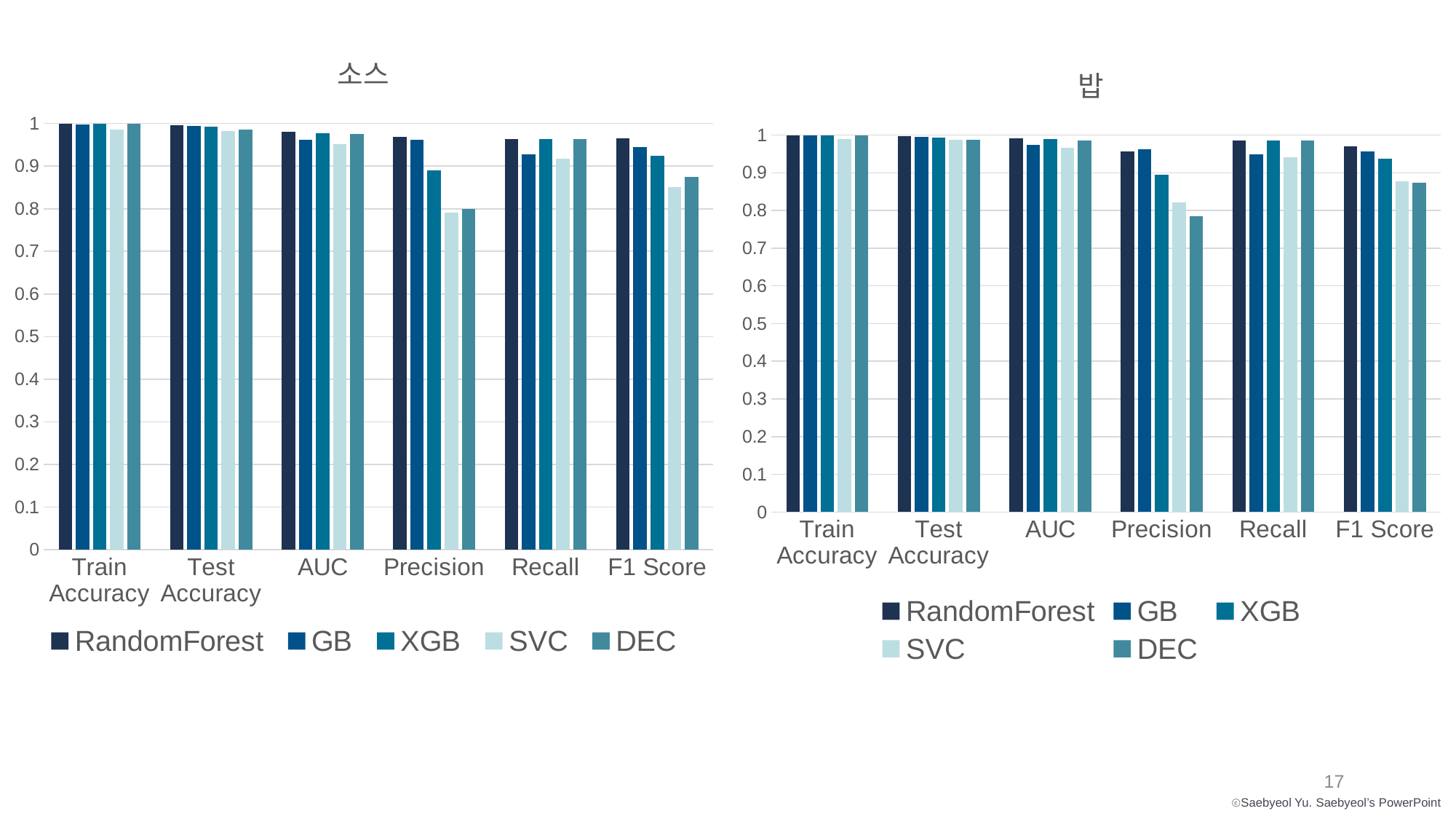

### Chart: 소스

| Category | RandomForest | GB | XGB | SVC | DEC |
|---|---|---|---|---|---|
| Train Accuracy | 1.0 | 0.997 | 1.0 | 0.986 | 1.0 |
| Test Accuracy | 0.996 | 0.994 | 0.992 | 0.983 | 0.985 |
| AUC | 0.981 | 0.962 | 0.978 | 0.952 | 0.975 |
| Precision | 0.968 | 0.962 | 0.89 | 0.791 | 0.799 |
| Recall | 0.963 | 0.927 | 0.963 | 0.918 | 0.963 |
| F1 Score | 0.966 | 0.944 | 0.925 | 0.85 | 0.874 |

### Chart: 밥

| Category | RandomForest | GB | XGB | SVC | DEC |
|---|---|---|---|---|---|
| Train Accuracy | 1.0 | 0.999 | 1.0 | 0.989 | 1.0 |
| Test Accuracy | 0.997 | 0.996 | 0.994 | 0.988 | 0.987 |
| AUC | 0.992 | 0.974 | 0.99 | 0.966 | 0.986 |
| Precision | 0.957 | 0.963 | 0.894 | 0.822 | 0.785 |
| Recall | 0.985 | 0.949 | 0.985 | 0.942 | 0.985 |
| F1 Score | 0.971 | 0.956 | 0.937 | 0.878 | 0.874 |
17